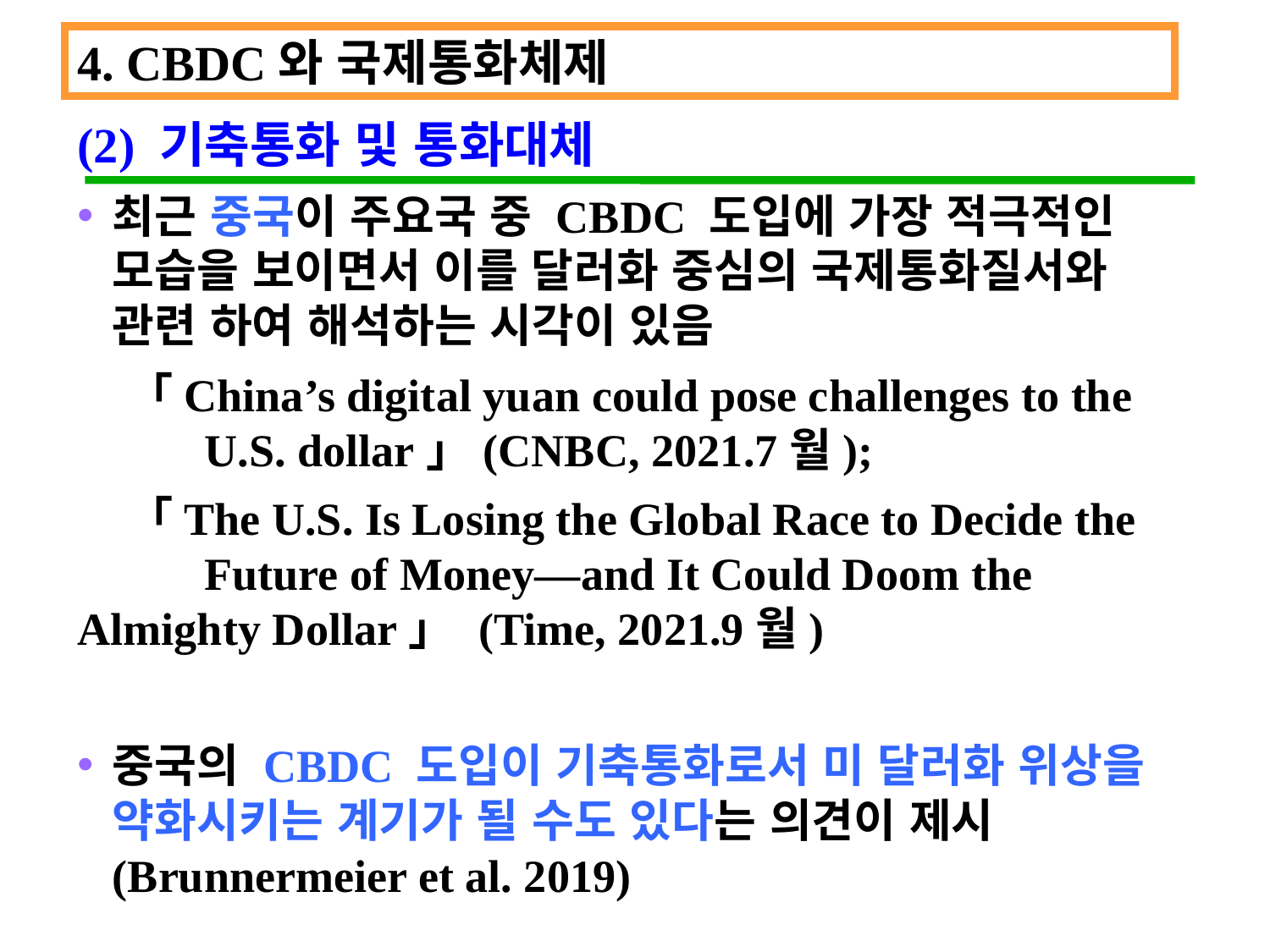

4. CBDC와 국제통화체제
(2) 기축통화 및 통화대체
최근 중국이 주요국 중 CBDC 도입에 가장 적극적인 모습을 보이면서 이를 달러화 중심의 국제통화질서와 관련 하여 해석하는 시각이 있음
   「China’s digital yuan could pose challenges to the 	U.S. dollar」(CNBC, 2021.7월);
   「The U.S. Is Losing the Global Race to Decide the 	Future of Money—and It Could Doom the 	Almighty Dollar」 (Time, 2021.9월)

중국의 CBDC 도입이 기축통화로서 미 달러화 위상을 약화시키는 계기가 될 수도 있다는 의견이 제시 (Brunnermeier et al. 2019)